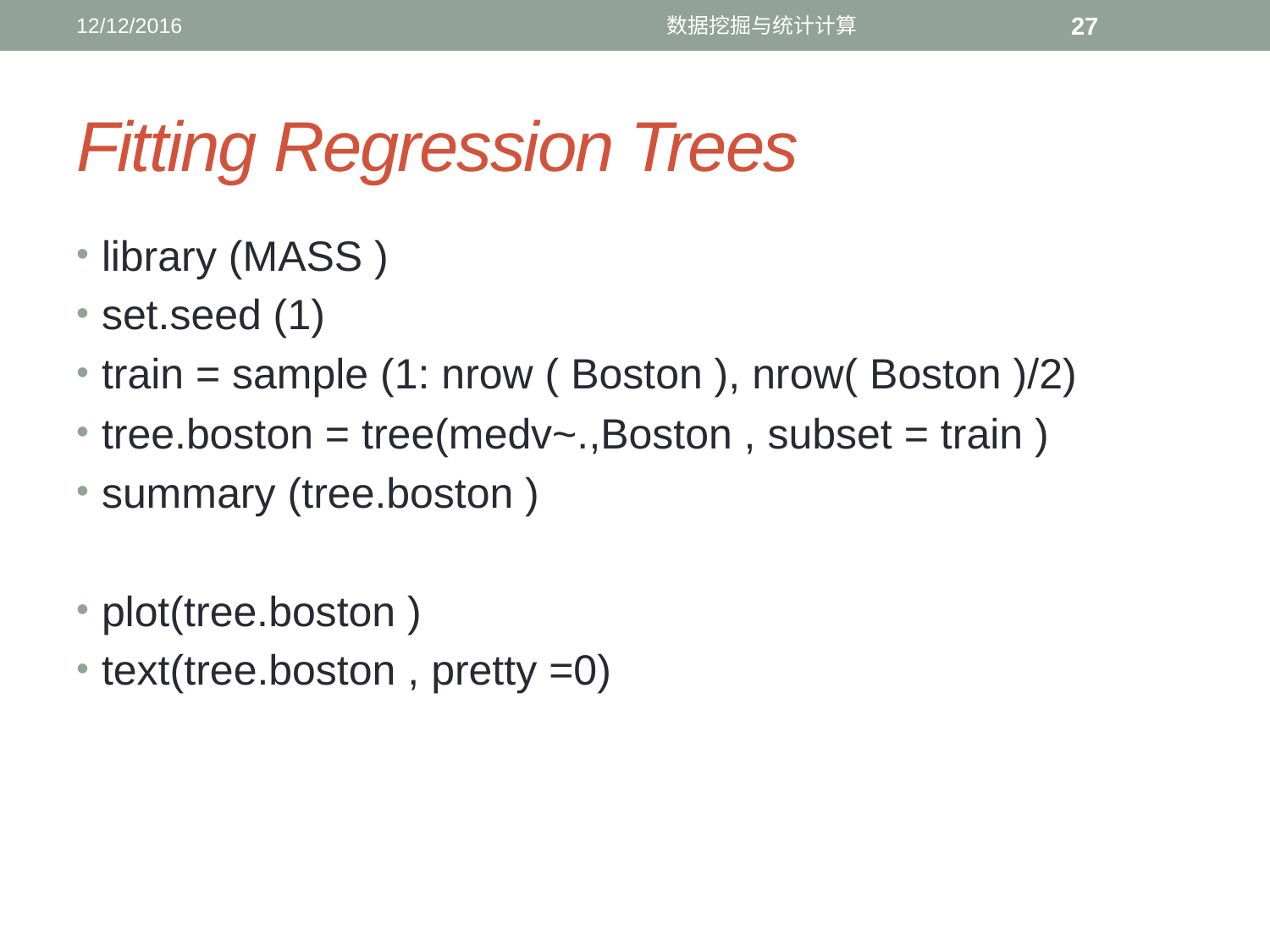

12/12/2016
数据挖掘与统计计算
27
# Fitting Regression Trees
library (MASS )
set.seed (1)
train = sample (1: nrow ( Boston ), nrow( Boston )/2)
tree.boston = tree(medv~.,Boston , subset = train )
summary (tree.boston )

plot(tree.boston )
text(tree.boston , pretty =0)